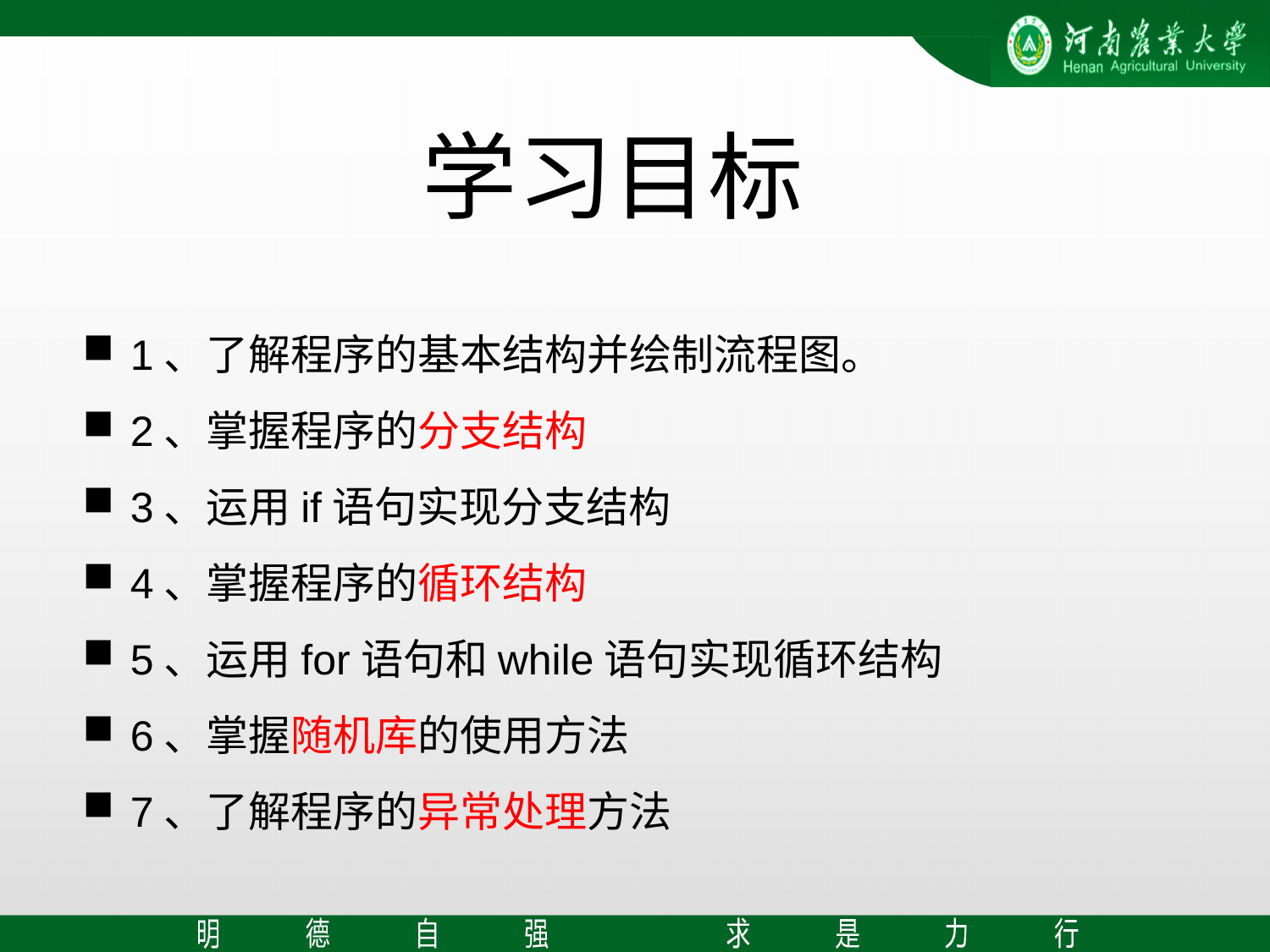

学习目标
1、了解程序的基本结构并绘制流程图。
2、掌握程序的分支结构
3、运用if语句实现分支结构
4、掌握程序的循环结构
5、运用for语句和while语句实现循环结构
6、掌握随机库的使用方法
7、了解程序的异常处理方法